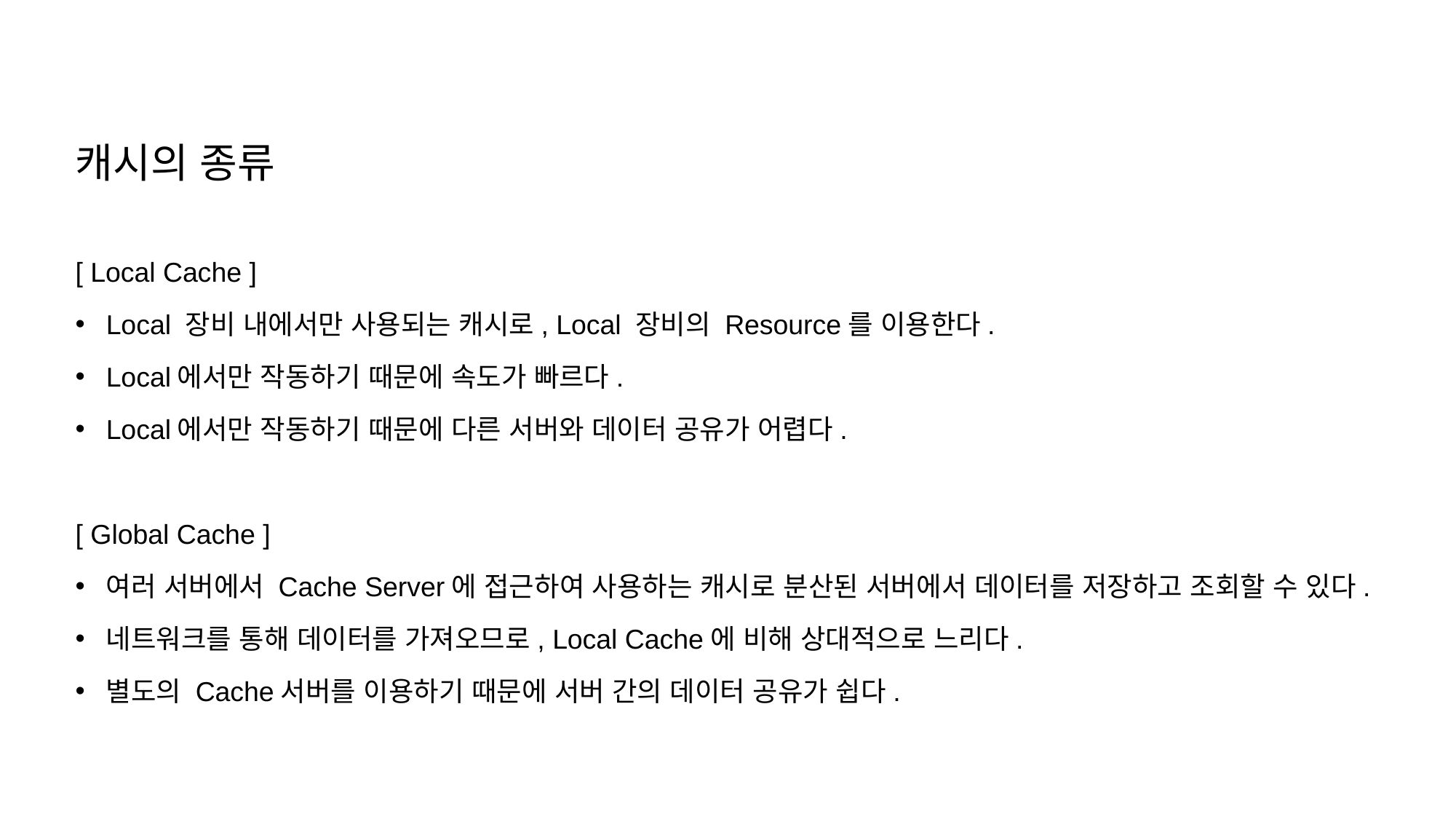

캐시의 종류

[ Local Cache ]
Local 장비 내에서만 사용되는 캐시로, Local 장비의 Resource를 이용한다.
Local에서만 작동하기 때문에 속도가 빠르다.
Local에서만 작동하기 때문에 다른 서버와 데이터 공유가 어렵다.

[ Global Cache ]
여러 서버에서 Cache Server에 접근하여 사용하는 캐시로 분산된 서버에서 데이터를 저장하고 조회할 수 있다.
네트워크를 통해 데이터를 가져오므로, Local Cache에 비해 상대적으로 느리다.
별도의 Cache서버를 이용하기 때문에 서버 간의 데이터 공유가 쉽다.